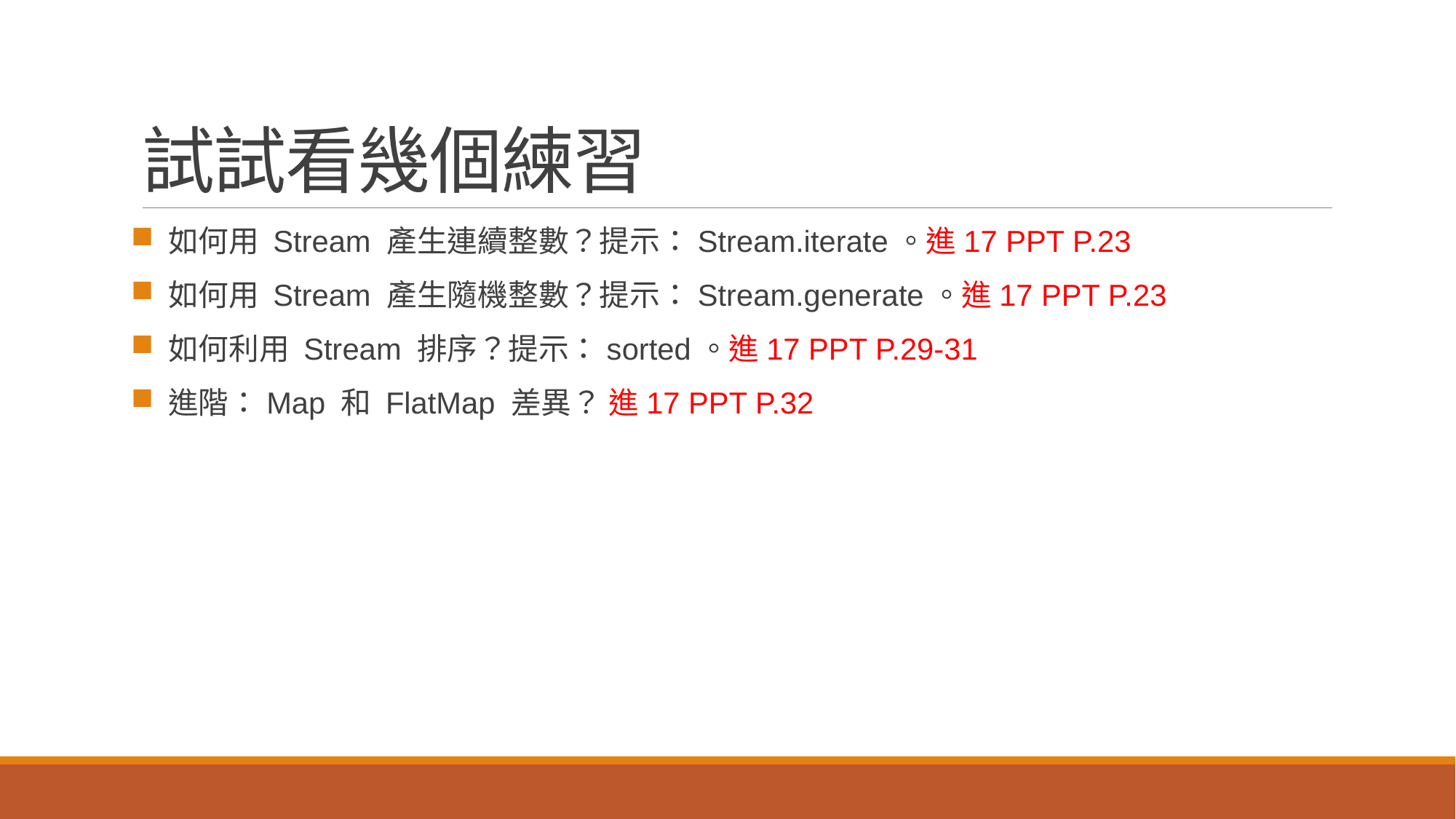

# 試試看幾個練習
 如何用 Stream 產生連續整數？提示：Stream.iterate。進17 PPT P.23
 如何用 Stream 產生隨機整數？提示：Stream.generate。進17 PPT P.23
 如何利用 Stream 排序？提示：sorted。進17 PPT P.29-31
 進階：Map 和 FlatMap 差異？ 進17 PPT P.32